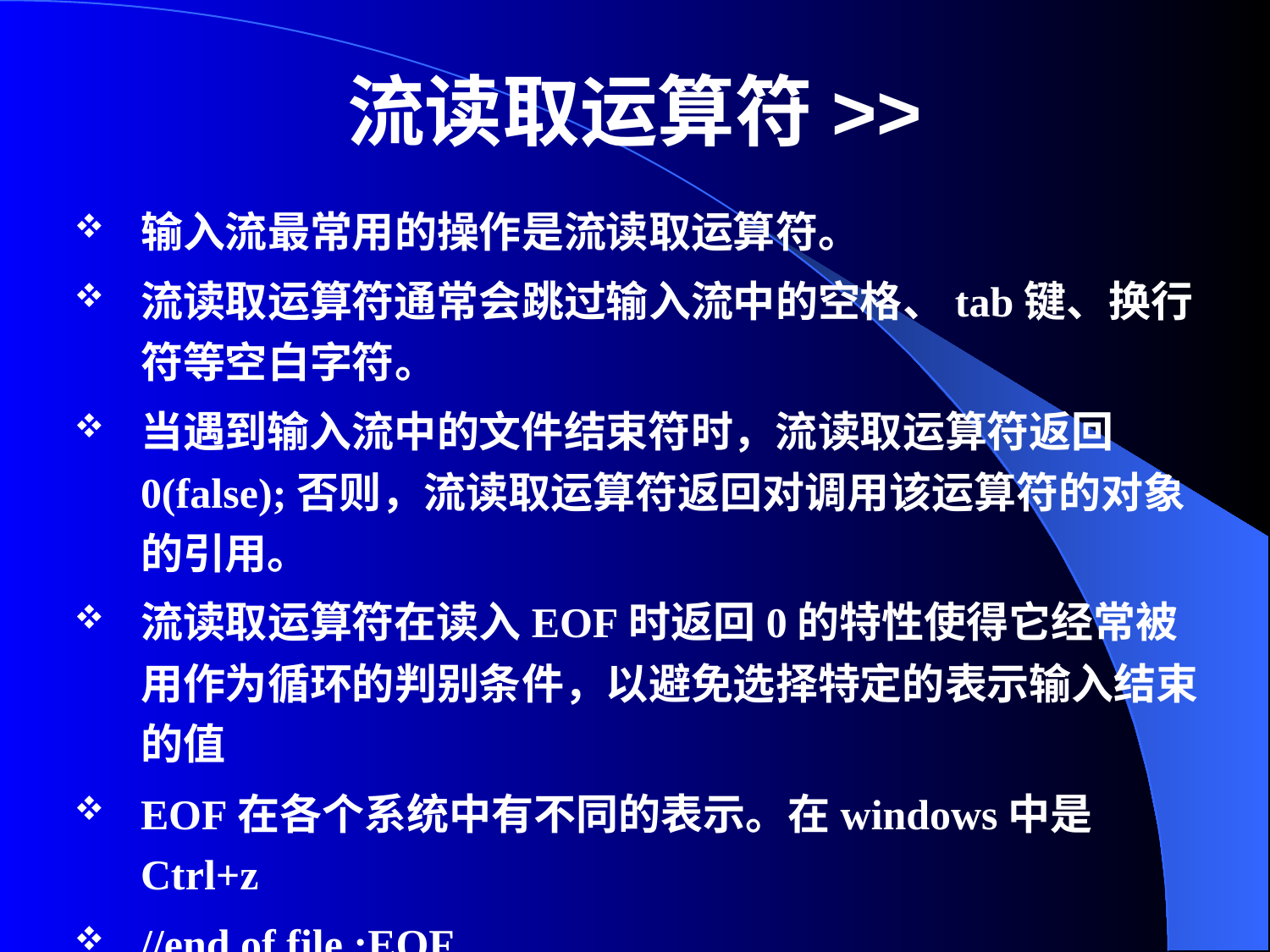

# 流读取运算符>>
输入流最常用的操作是流读取运算符。
流读取运算符通常会跳过输入流中的空格、tab键、换行符等空白字符。
当遇到输入流中的文件结束符时，流读取运算符返回0(false);否则，流读取运算符返回对调用该运算符的对象的引用。
流读取运算符在读入EOF时返回0的特性使得它经常被用作为循环的判别条件，以避免选择特定的表示输入结束的值
EOF在各个系统中有不同的表示。在windows中是Ctrl+z
//end of file :EOF